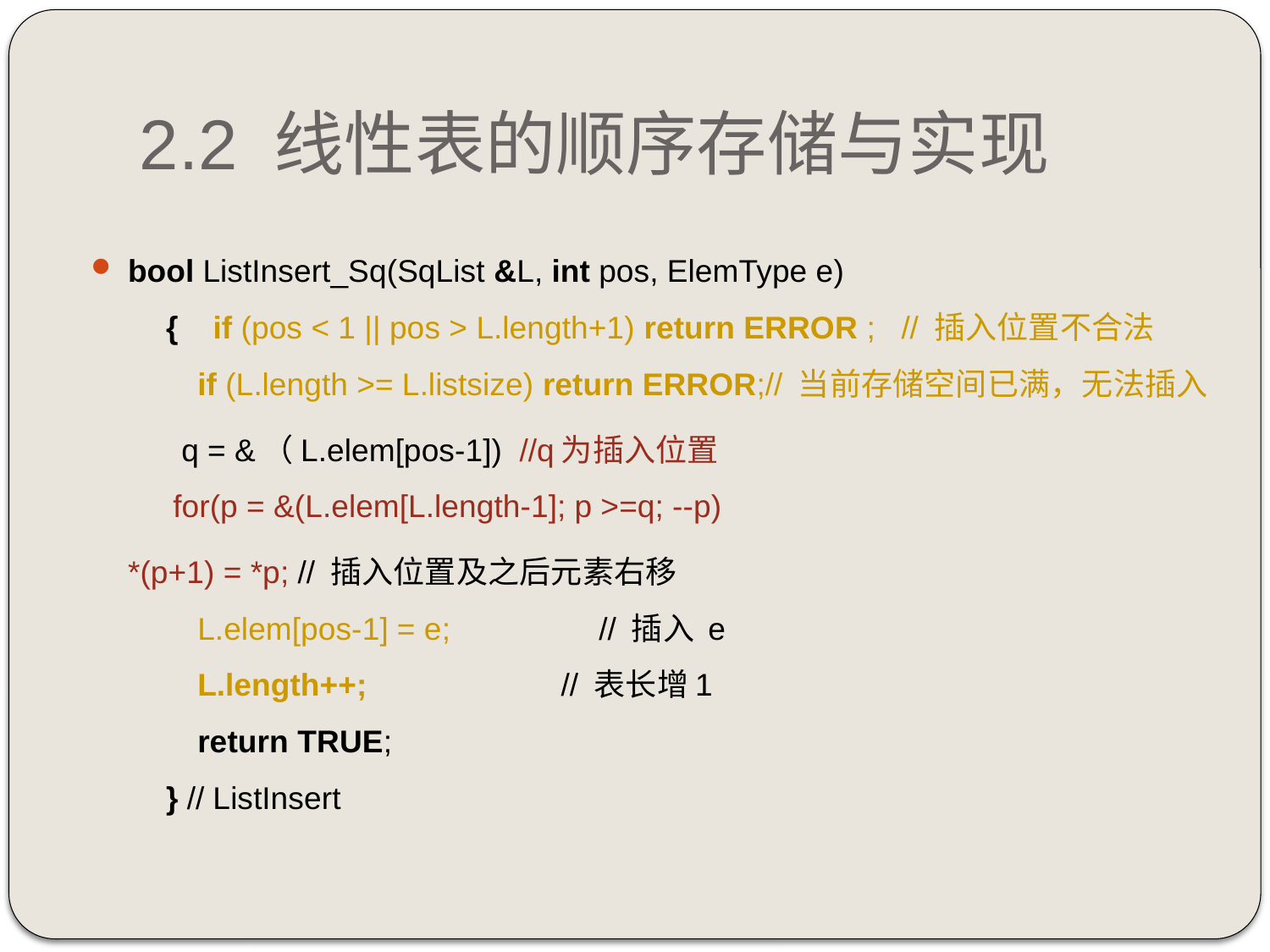

# 2.2 线性表的顺序存储与实现
bool ListInsert_Sq(SqList &L, int pos, ElemType e)
　{    if (pos < 1 || pos > L.length+1) return ERROR ;   // 插入位置不合法
　　if (L.length >= L.listsize) return ERROR;// 当前存储空间已满，无法插入
  　　q = &（L.elem[pos-1])  //q为插入位置
　 for(p = &(L.elem[L.length-1]; p >=q; --p)
		*(p+1) = *p; // 插入位置及之后元素右移
　　L.elem[pos-1] = e; 　　　　// 插入 e
　　L.length++; 　　　　　  // 表长增1
　　return TRUE;
　} // ListInsert